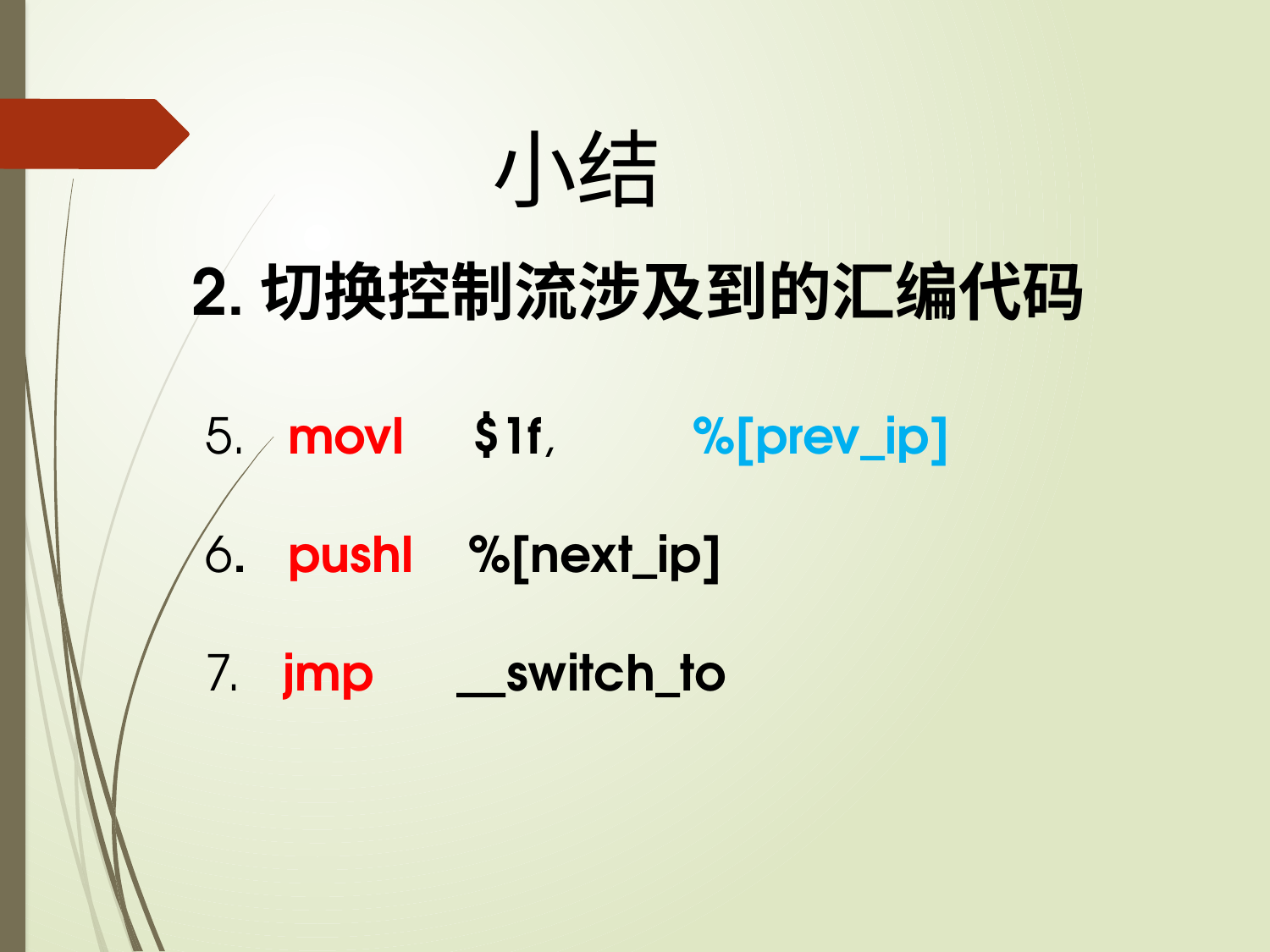

小结
2.切换控制流涉及到的汇编代码

 5.   movl     $1f,          %[prev_ip]

 6.   pushl    %[next_ip]

 7.   jmp      __switch_to